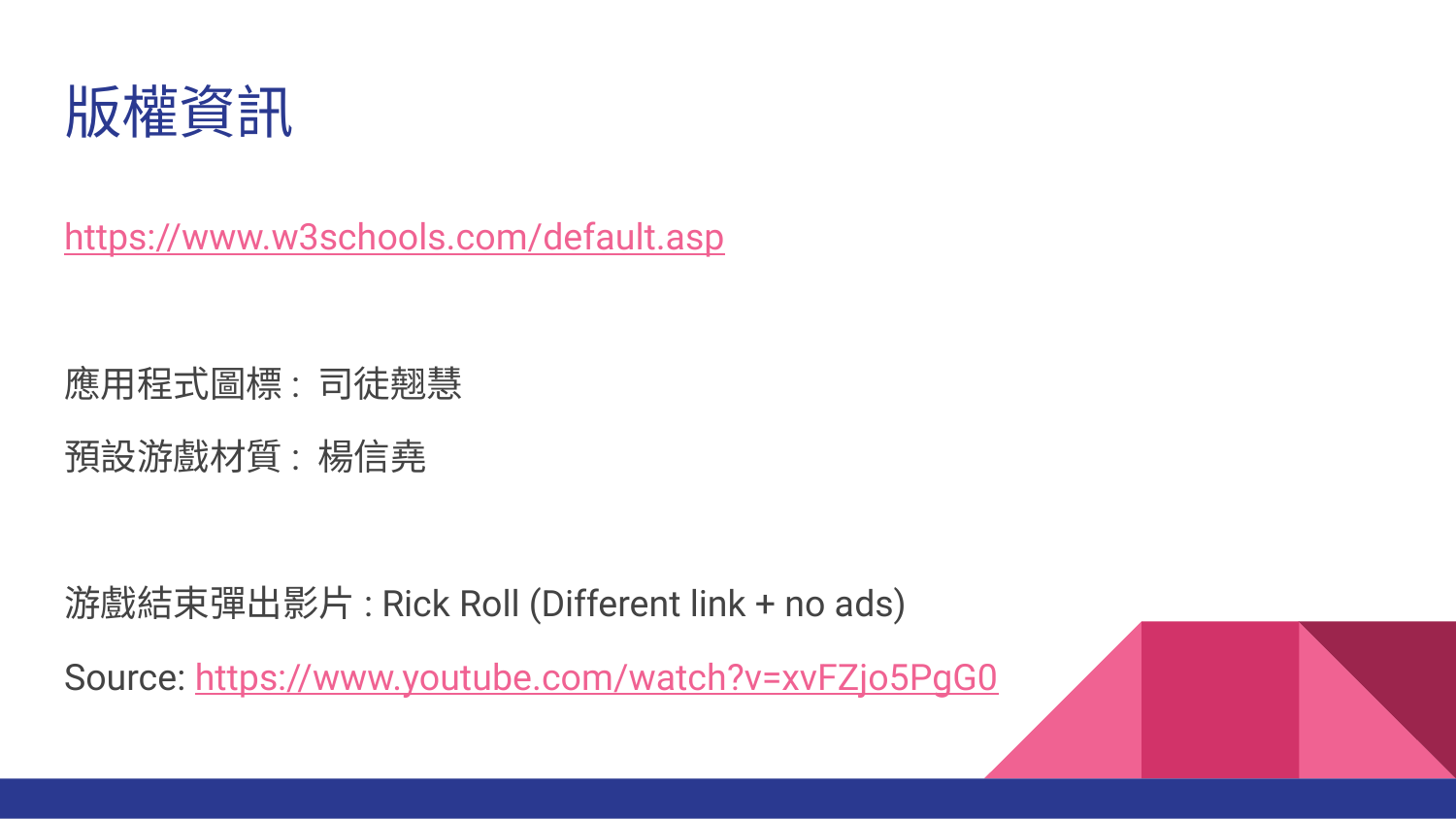

# 版權資訊
https://www.w3schools.com/default.asp

應用程式圖標: 司徒翹慧
預設游戲材質: 楊信堯

游戲結束彈出影片: Rick Roll (Different link + no ads)
Source: https://www.youtube.com/watch?v=xvFZjo5PgG0